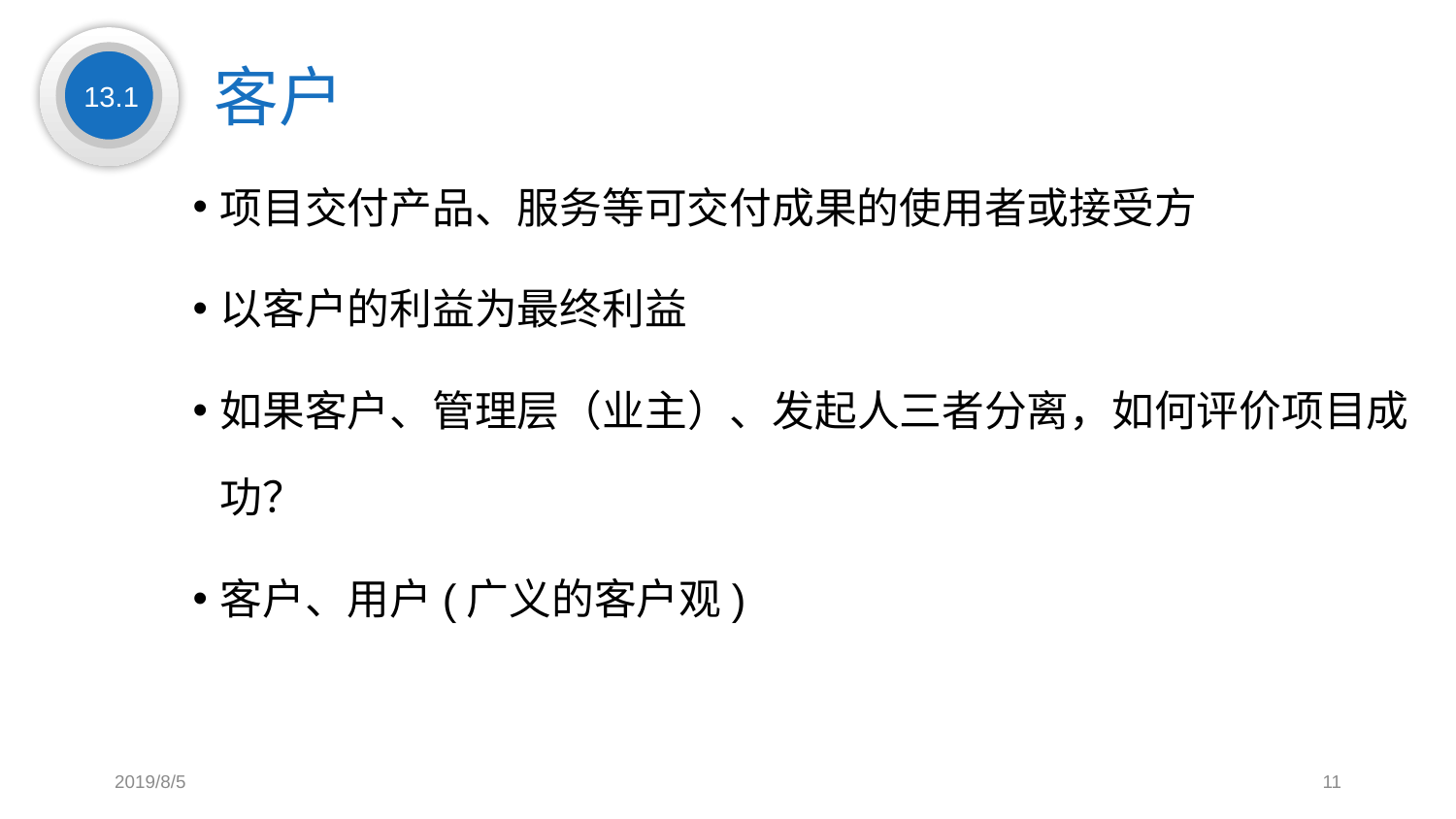

客户
13.1
项目交付产品、服务等可交付成果的使用者或接受方
以客户的利益为最终利益
如果客户、管理层（业主）、发起人三者分离，如何评价项目成功？
客户、用户(广义的客户观)
2019/8/5
11